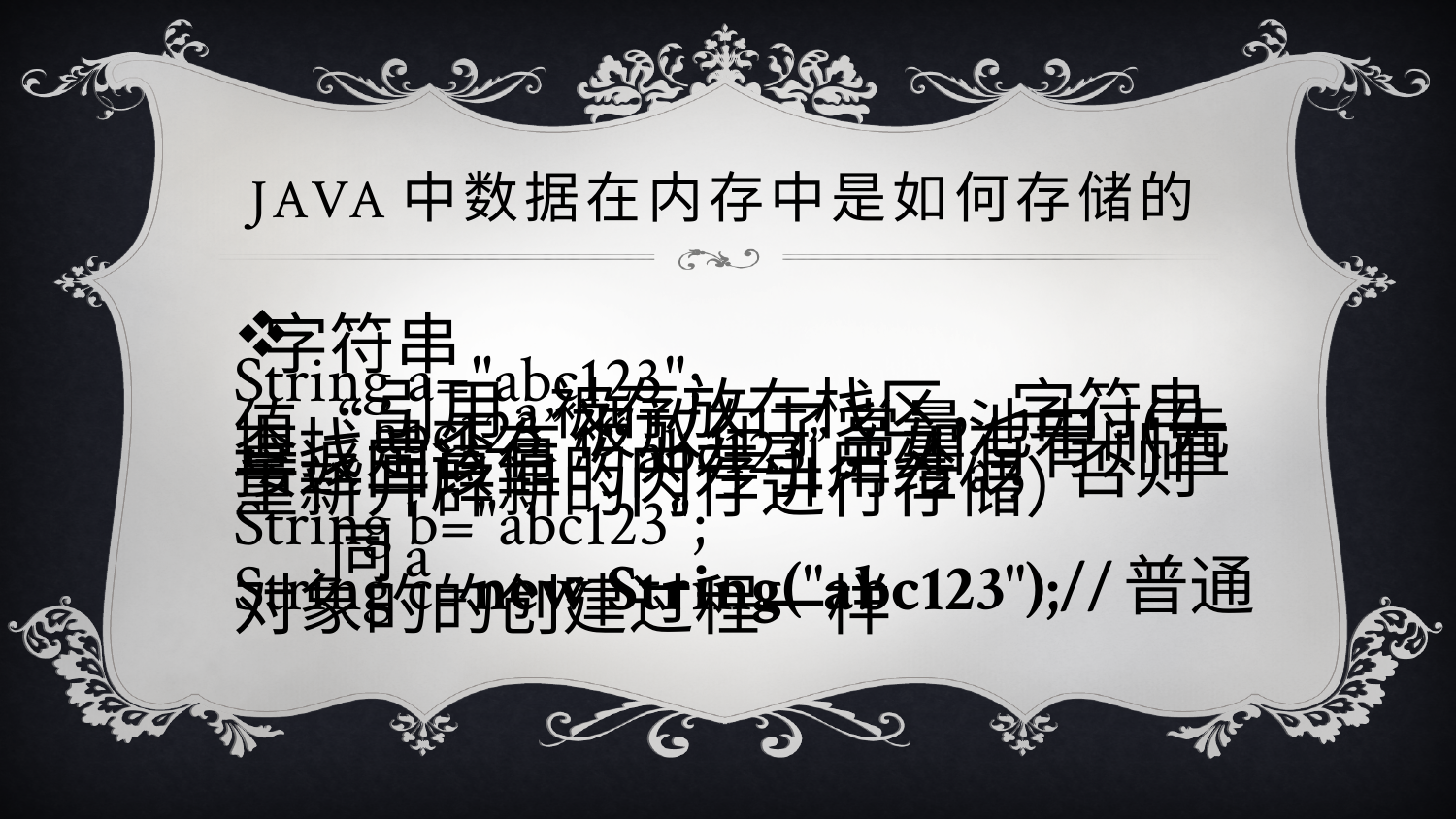

# Java中数据在内存中是如何存储的
字符串
String a="abc123";
         引用a被存放在栈区，字符串值“abc123”被放在了常量池中（先查找是否有“abc123”，如有有则直接返回该值的内存引用给a，否则重新开辟新的内存进行存储）
String b="abc123";
      同a
String c=new String("abc123");//普通对象的的创建过程一样